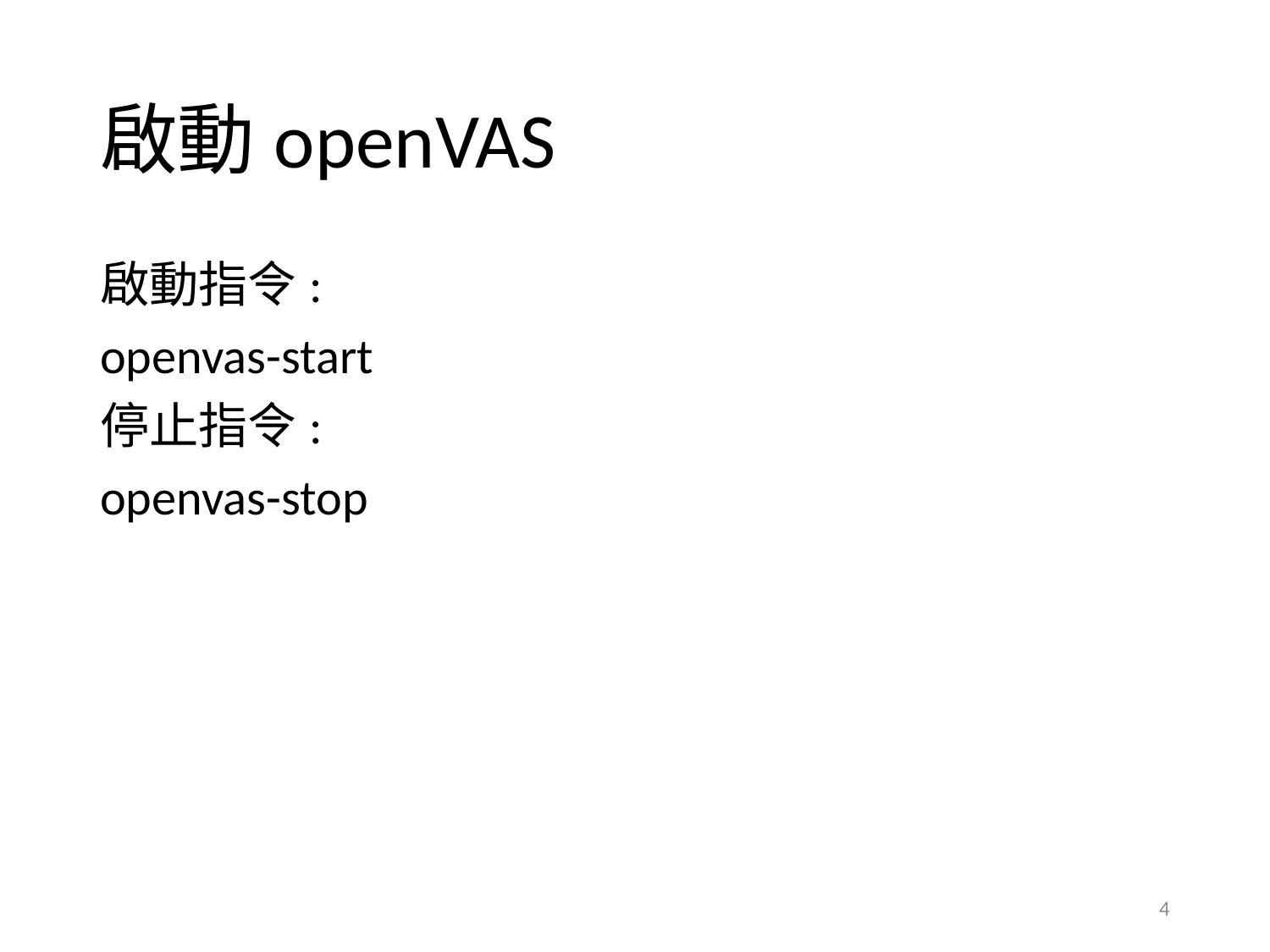

# 啟動openVAS
啟動指令:
openvas-start
停止指令:
openvas-stop
4